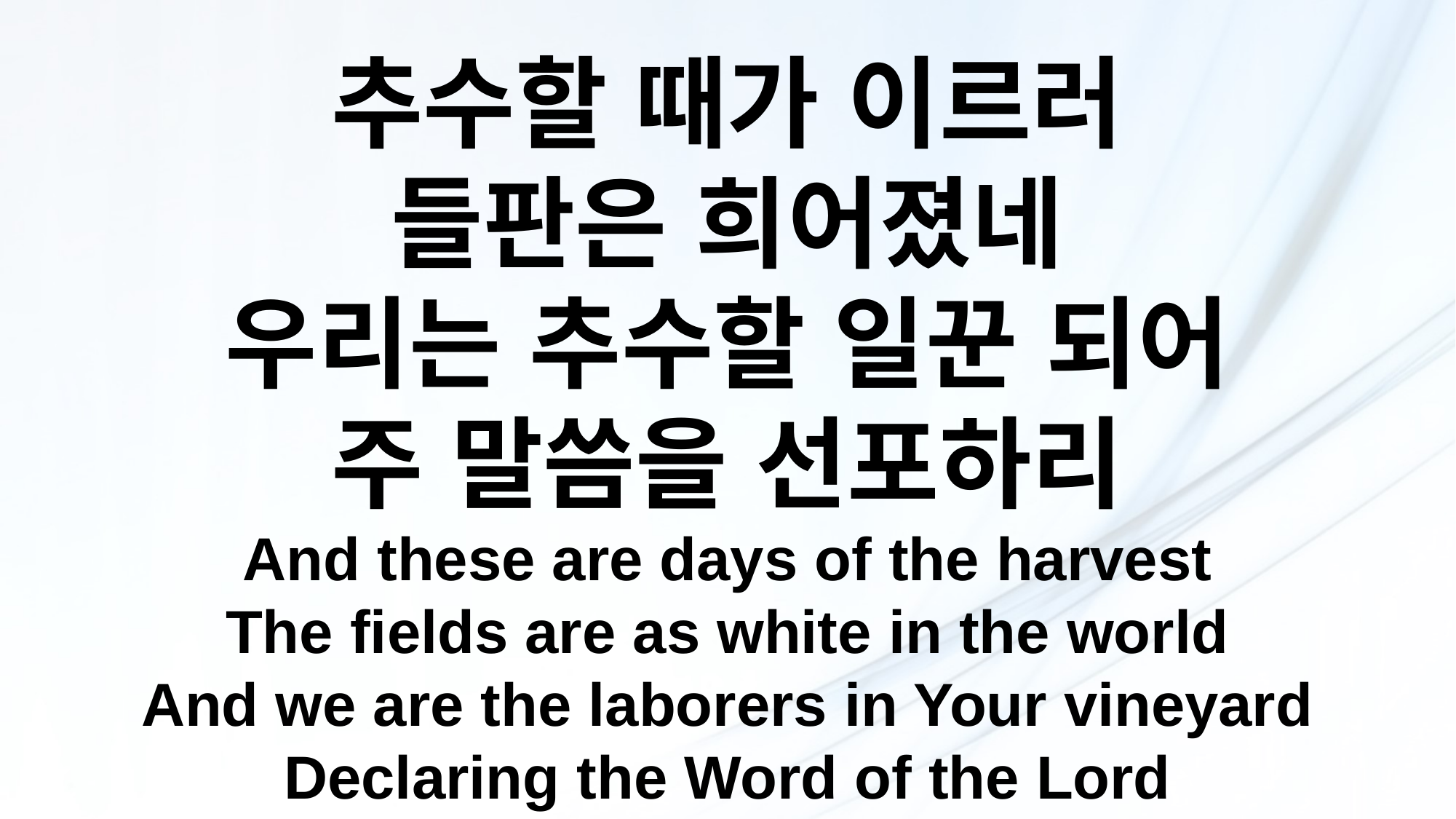

추수할 때가 이르러
들판은 희어졌네
우리는 추수할 일꾼 되어
주 말씀을 선포하리
And these are days of the harvest
The fields are as white in the world
And we are the laborers in Your vineyard
Declaring the Word of the Lord